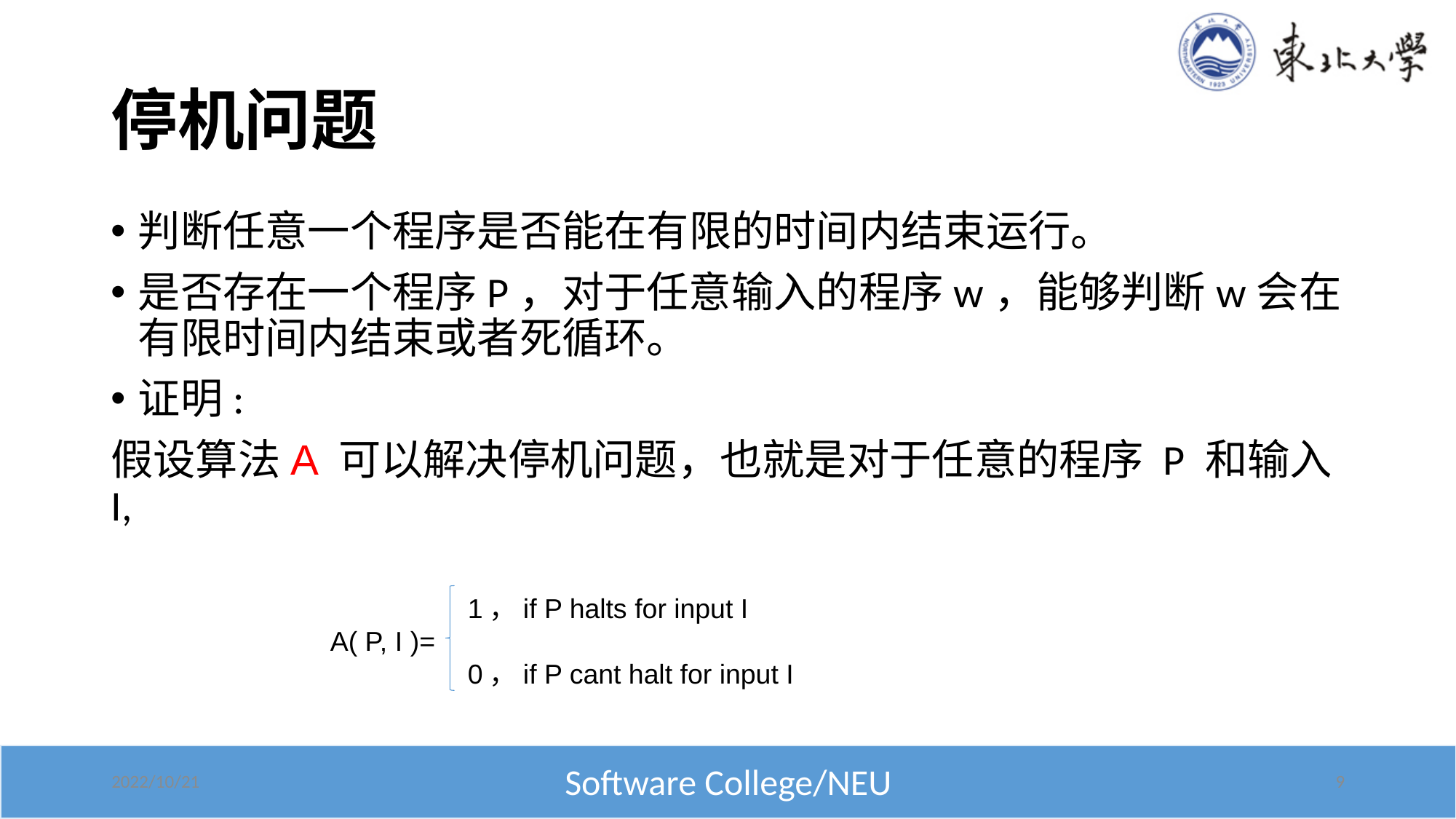

# 停机问题
判断任意一个程序是否能在有限的时间内结束运行。
是否存在一个程序P，对于任意输入的程序w，能够判断w会在有限时间内结束或者死循环。
证明:
假设算法A 可以解决停机问题，也就是对于任意的程序 P 和输入 I,
                    1，if P halts for input I
  A( P, I )=
                    0，if P cant halt for input I